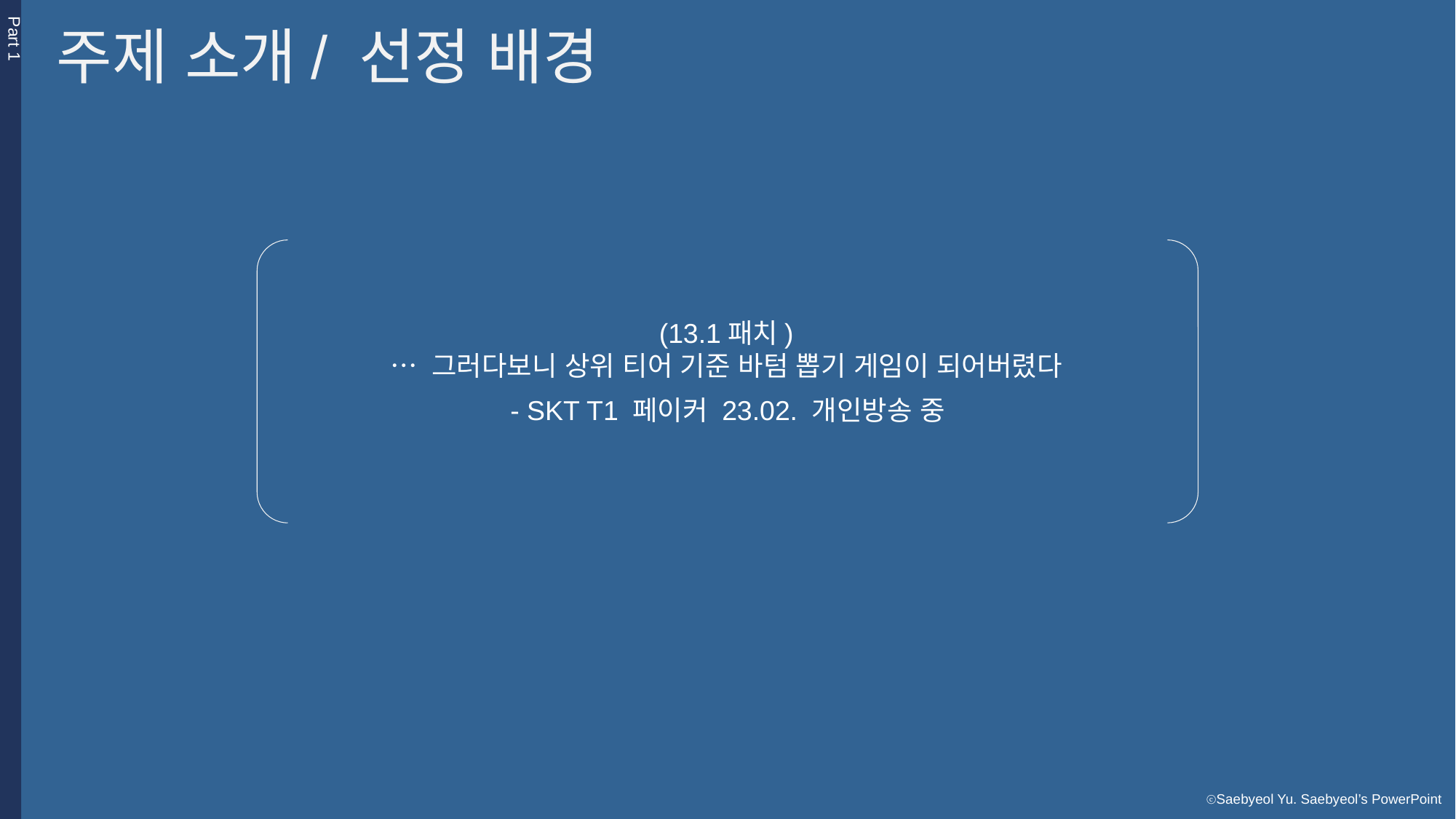

Part 1
주제 소개/ 선정 배경

(13.1패치)
… 그러다보니 상위 티어 기준 바텀 뽑기 게임이 되어버렸다
- SKT T1 페이커 23.02. 개인방송 중